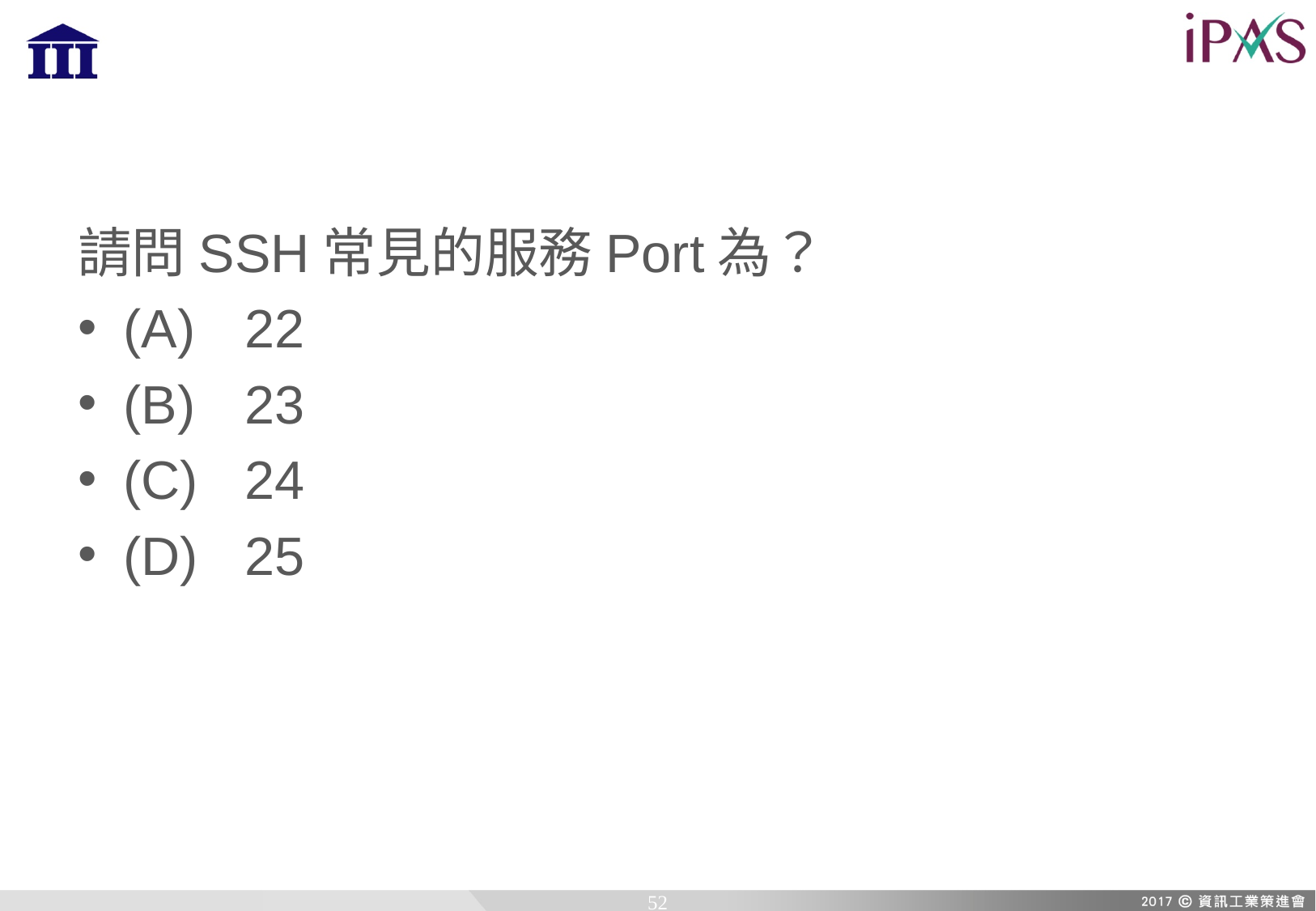

請問SSH常見的服務Port為？
(A)	22
(B)	23
(C)	24
(D)	25

52